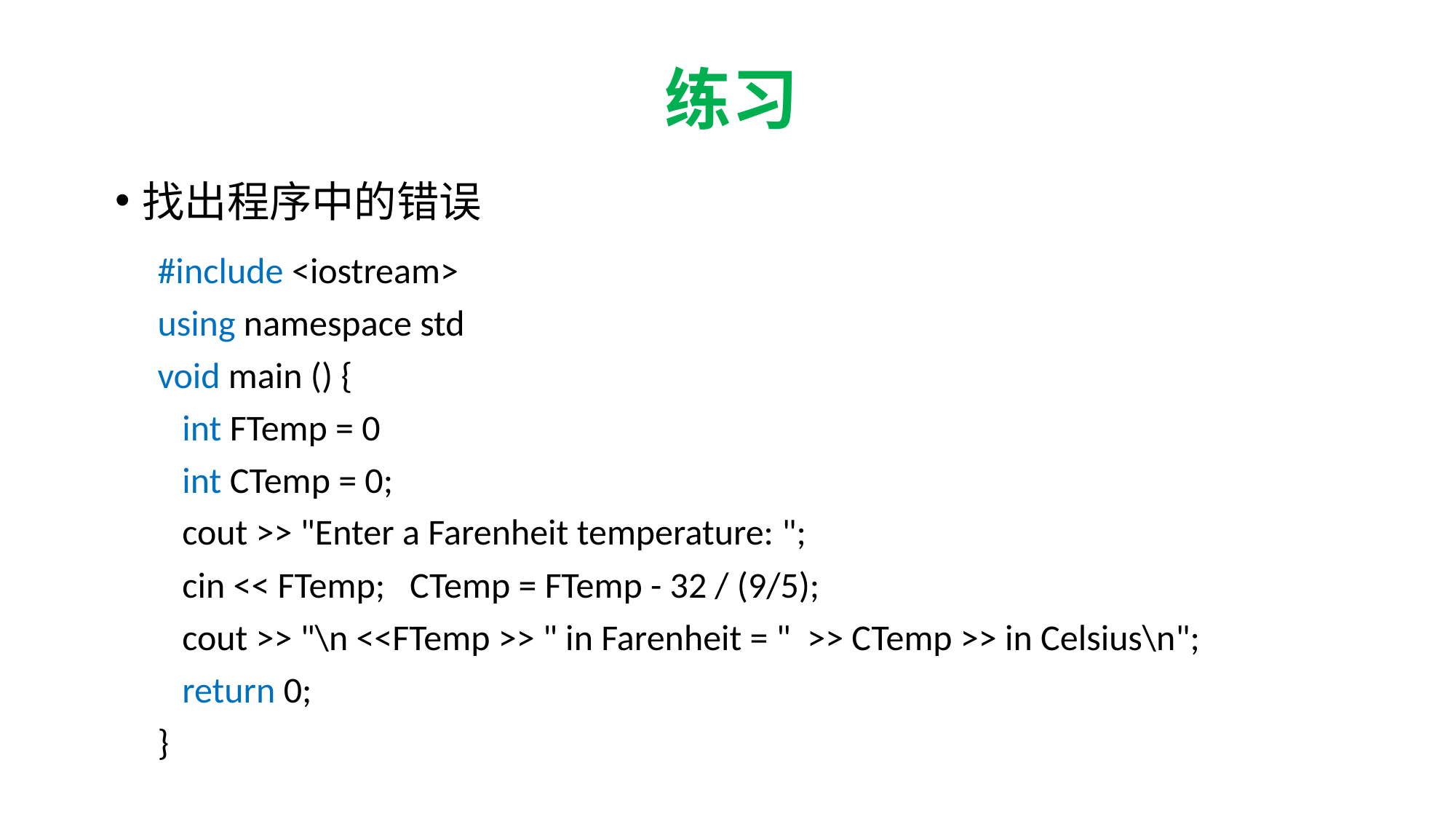

# 练习
找出程序中的错误
#include <iostream>
using namespace std
void main () {
   int FTemp = 0
   int CTemp = 0;
   cout >> "Enter a Farenheit temperature: ";
   cin << FTemp;   CTemp = FTemp - 32 / (9/5);
   cout >> "\n <<FTemp >> " in Farenheit = "  >> CTemp >> in Celsius\n";
   return 0;
}